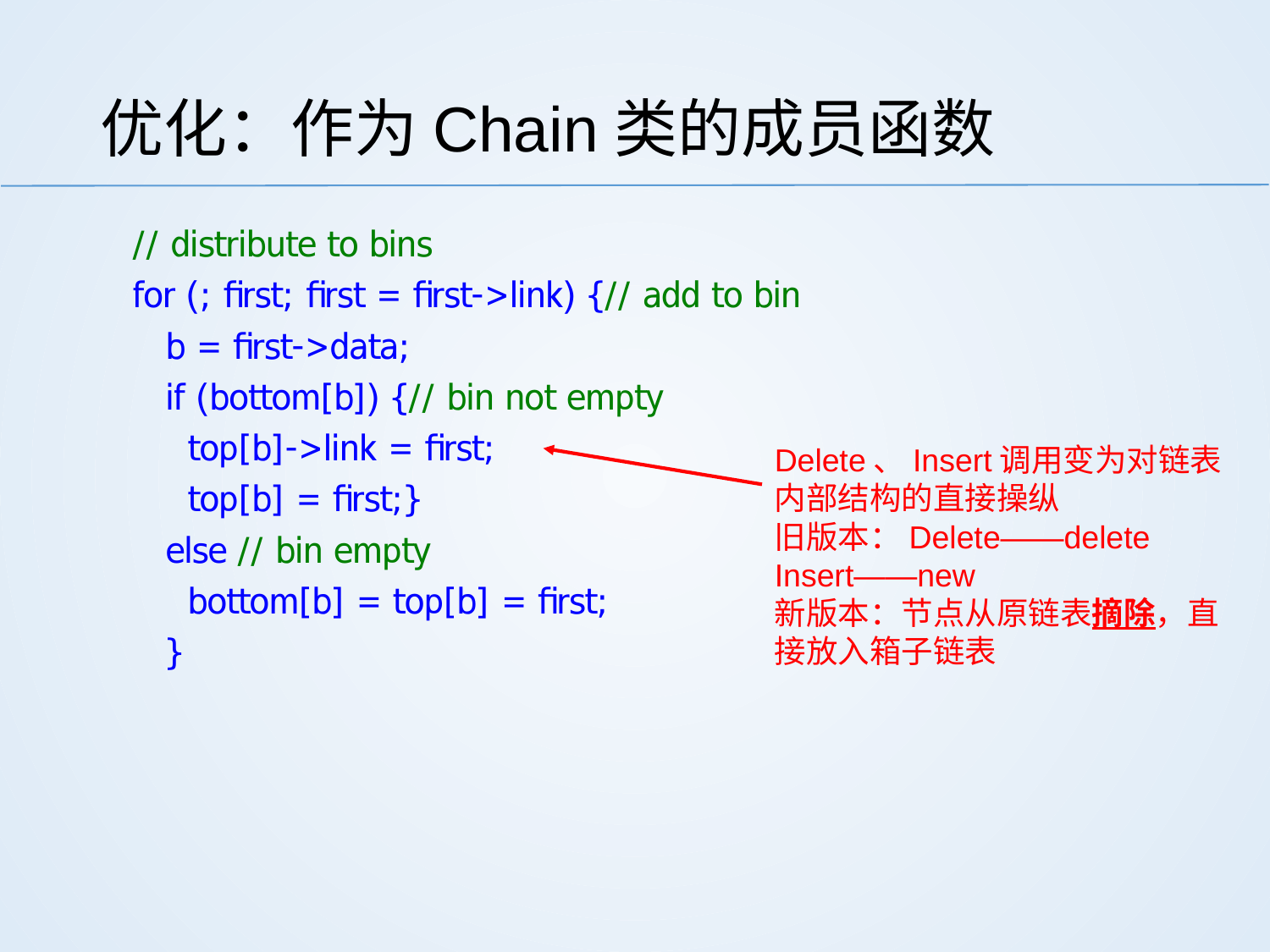

# 优化：作为Chain类的成员函数
   // distribute to bins
   for (; first; first = first->link) {// add to bin
      b = first->data;
      if (bottom[b]) {// bin not empty
        top[b]->link = first;
        top[b] = first;}
      else // bin empty
        bottom[b] = top[b] = first;
      }
Delete、Insert调用变为对链表内部结构的直接操纵
旧版本：Delete——delete
Insert——new
新版本：节点从原链表摘除，直接放入箱子链表

62